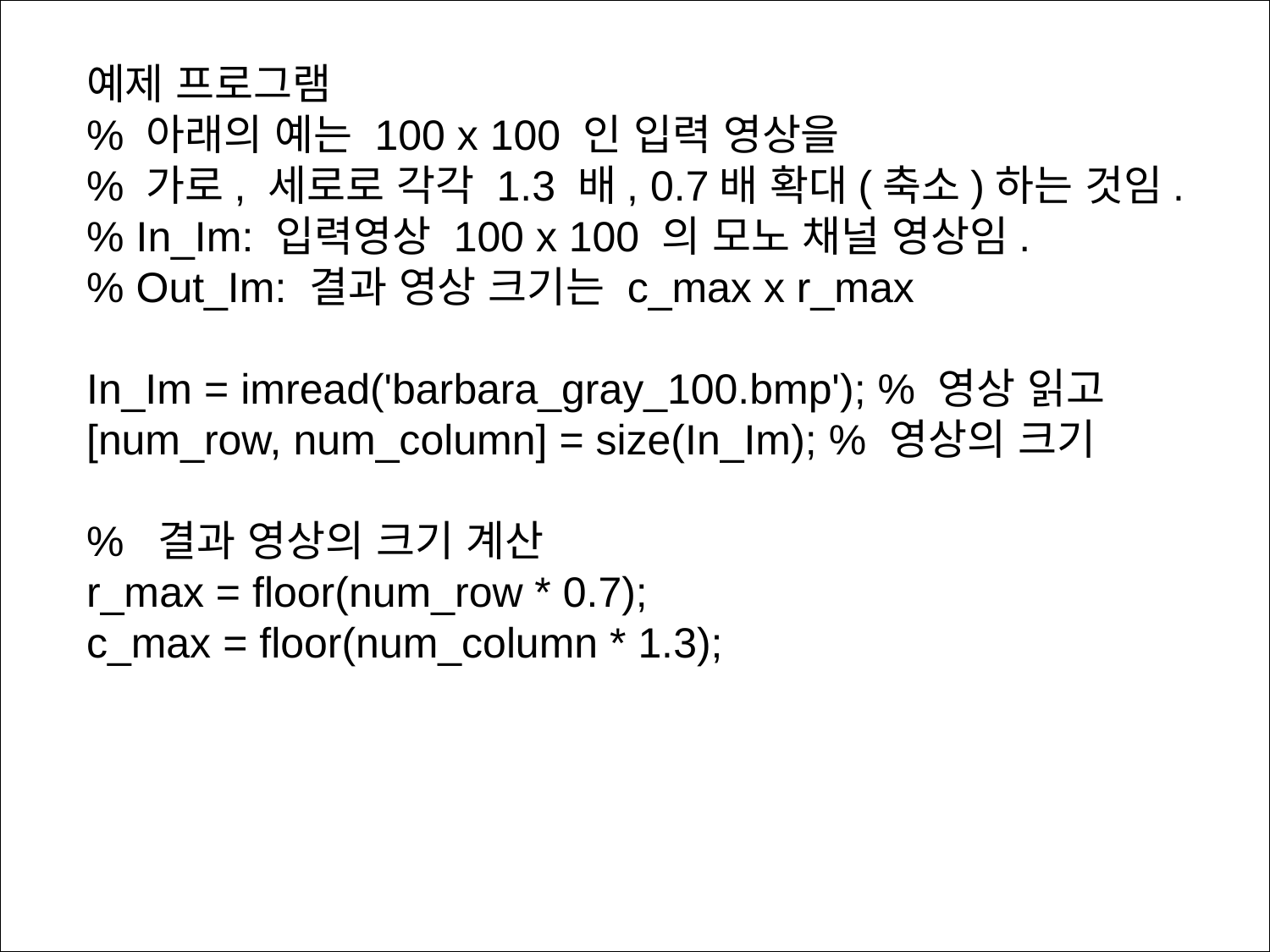

예제 프로그램
% 아래의 예는 100 x 100 인 입력 영상을
% 가로, 세로로 각각 1.3 배, 0.7배 확대(축소)하는 것임.
% In_Im: 입력영상 100 x 100 의 모노 채널 영상임.
% Out_Im: 결과 영상 크기는 c_max x r_max

In_Im = imread('barbara_gray_100.bmp'); % 영상 읽고
[num_row, num_column] = size(In_Im); % 영상의 크기

%  결과 영상의 크기 계산
r_max = floor(num_row * 0.7);
c_max = floor(num_column * 1.3);

#

2018-05-02
Multimedia
41